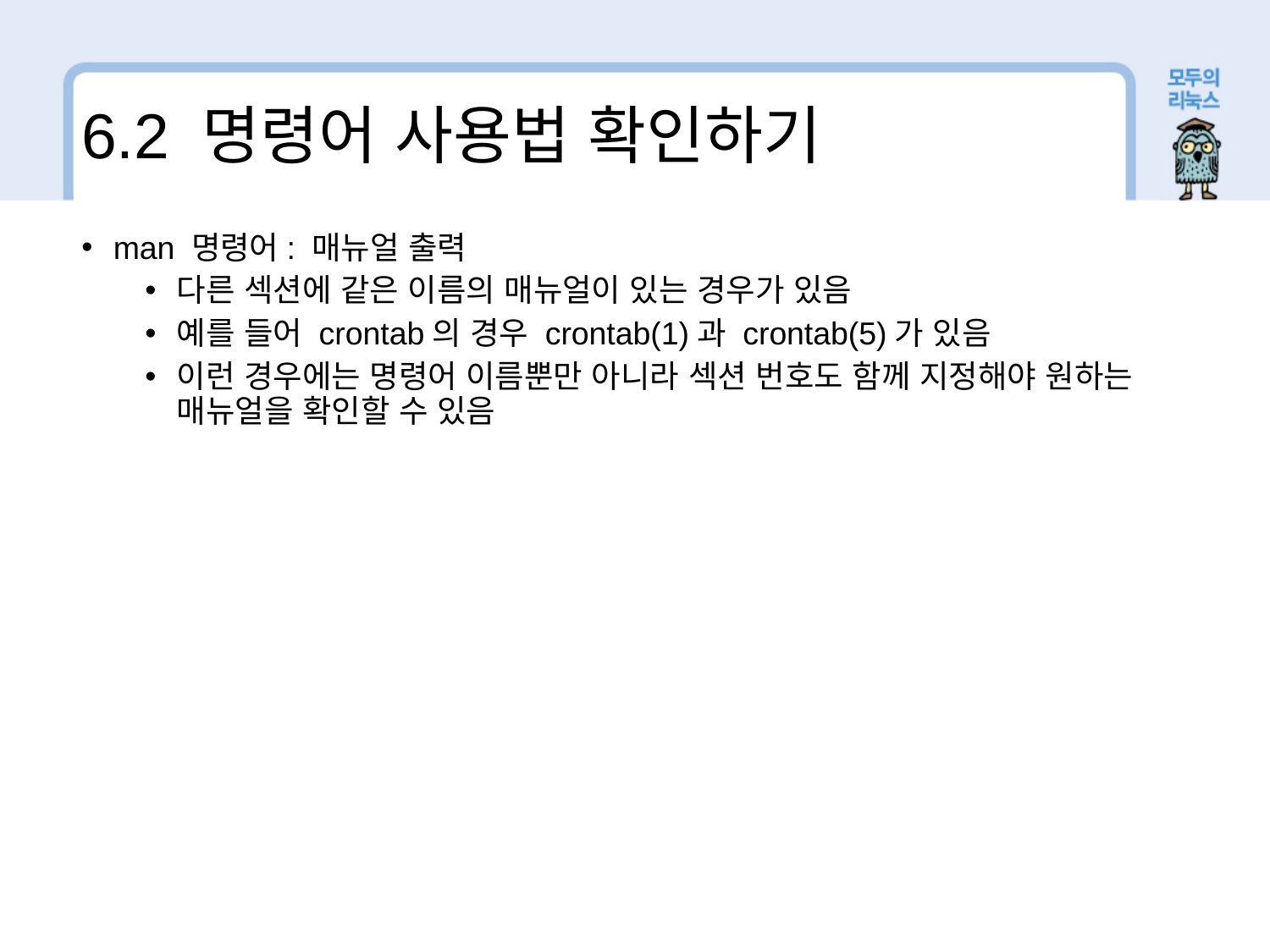

6.2 명령어 사용법 확인하기
man 명령어: 매뉴얼 출력
다른 섹션에 같은 이름의 매뉴얼이 있는 경우가 있음
예를 들어 crontab의 경우 crontab(1)과 crontab(5)가 있음
이런 경우에는 명령어 이름뿐만 아니라 섹션 번호도 함께 지정해야 원하는 매뉴얼을 확인할 수 있음